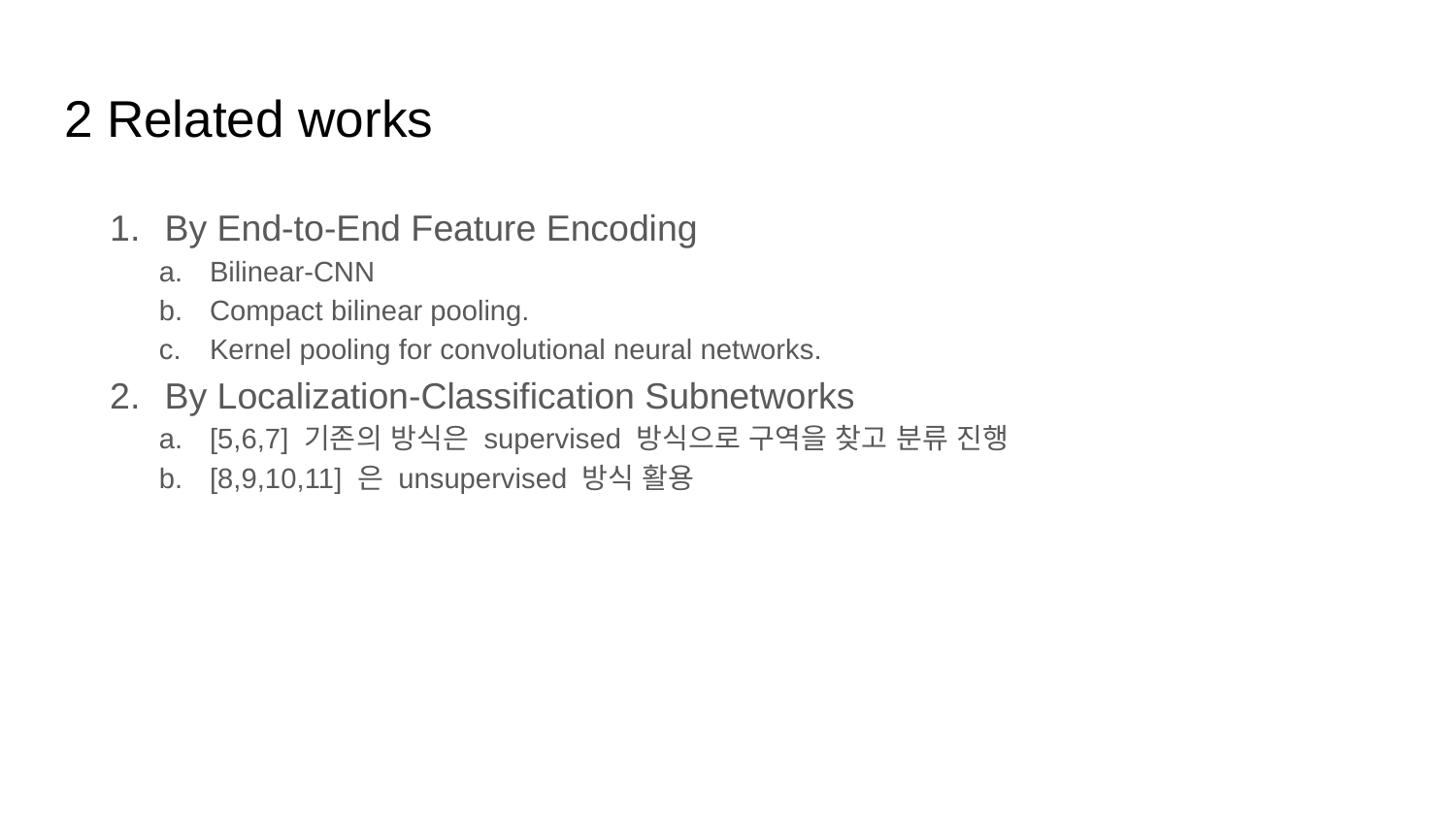

# 2 Related works
By End-to-End Feature Encoding
Bilinear-CNN
Compact bilinear pooling.
Kernel pooling for convolutional neural networks.
By Localization-Classification Subnetworks
[5,6,7] 기존의 방식은 supervised 방식으로 구역을 찾고 분류 진행
[8,9,10,11] 은 unsupervised 방식 활용